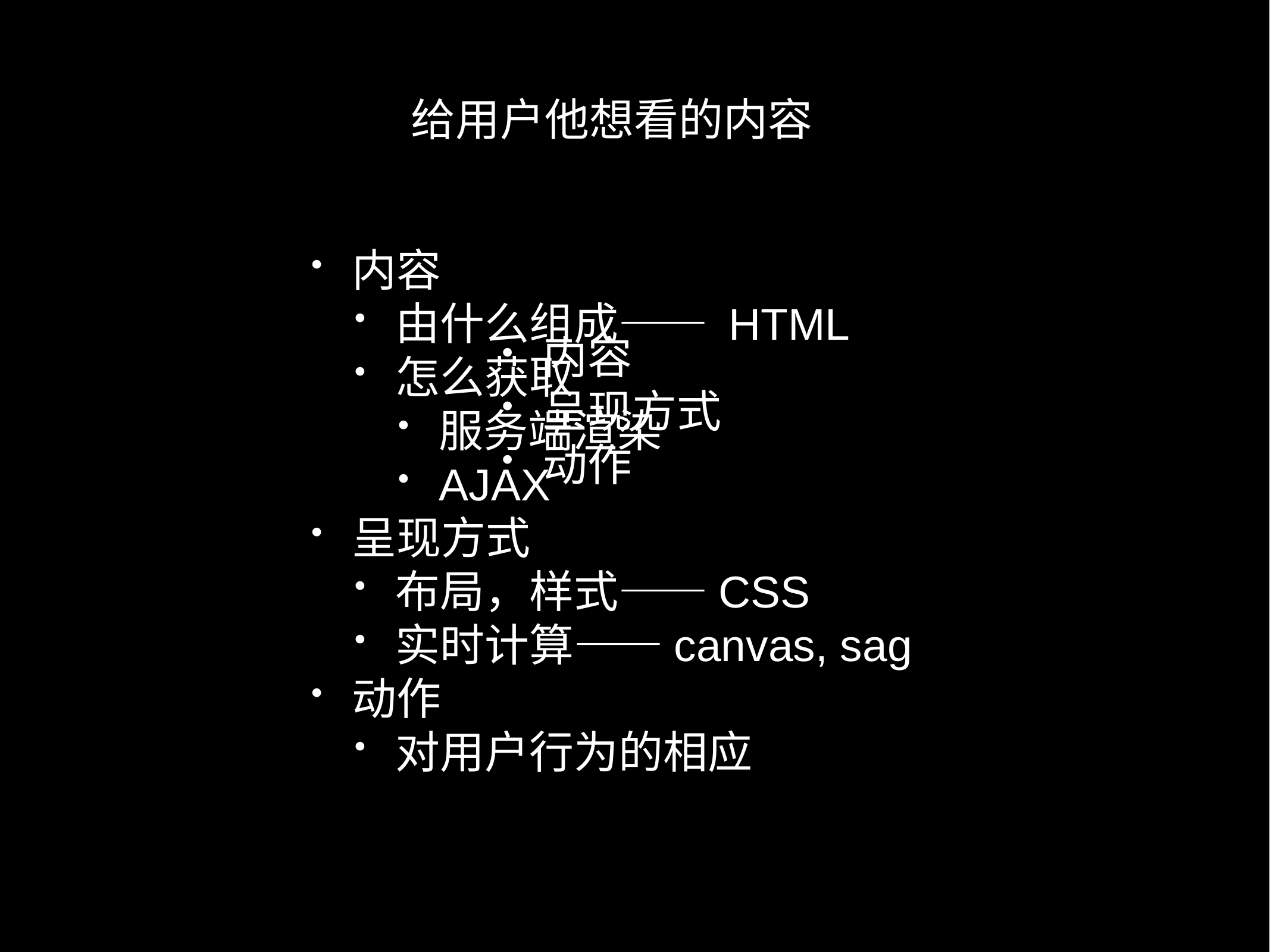

给用户他想看的内容
内容
由什么组成—— HTML
怎么获取
服务端渲染
AJAX
呈现方式
布局，样式——CSS
实时计算——canvas, sag
动作
对用户行为的相应
内容
呈现方式
动作